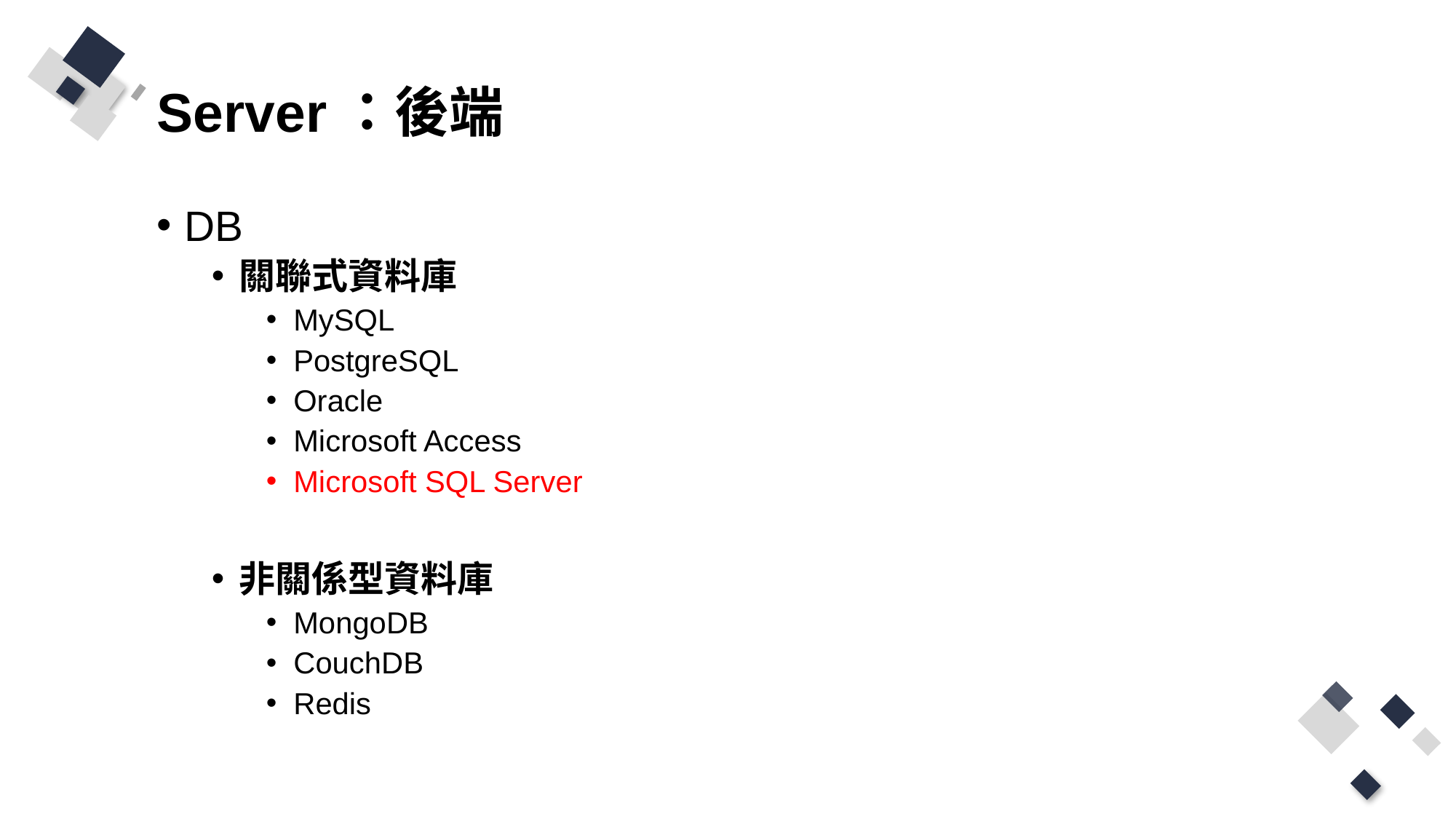

# Server：後端
DB
關聯式資料庫
MySQL
PostgreSQL
Oracle
Microsoft Access
Microsoft SQL Server

非關係型資料庫
MongoDB
CouchDB
Redis